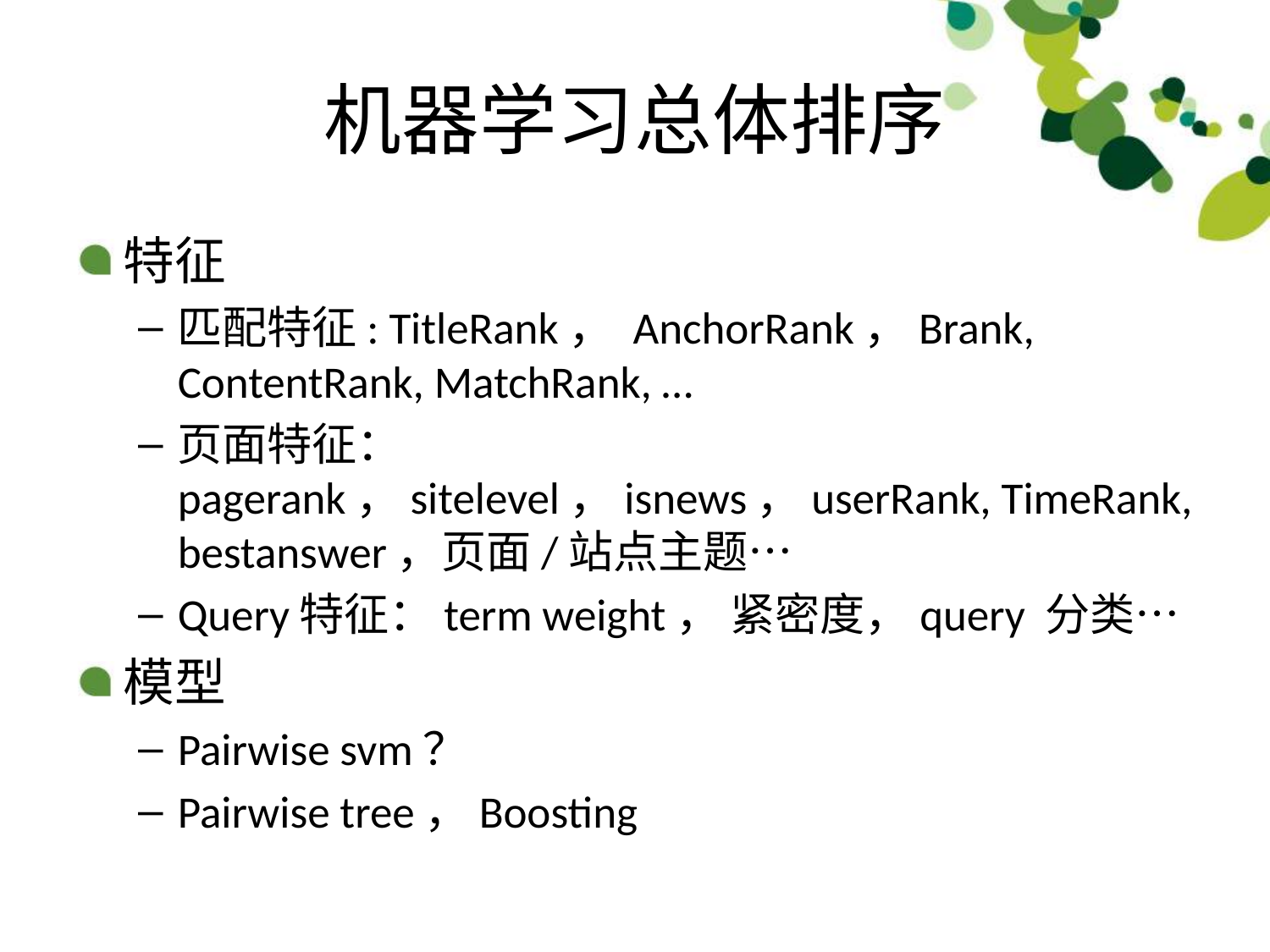

# 机器学习总体排序
特征
匹配特征: TitleRank， AnchorRank，Brank, ContentRank, MatchRank, …
页面特征：pagerank，sitelevel，isnews，userRank, TimeRank, bestanswer，页面/站点主题…
Query特征：term weight， 紧密度，query 分类…
模型
Pairwise svm？
Pairwise tree，Boosting